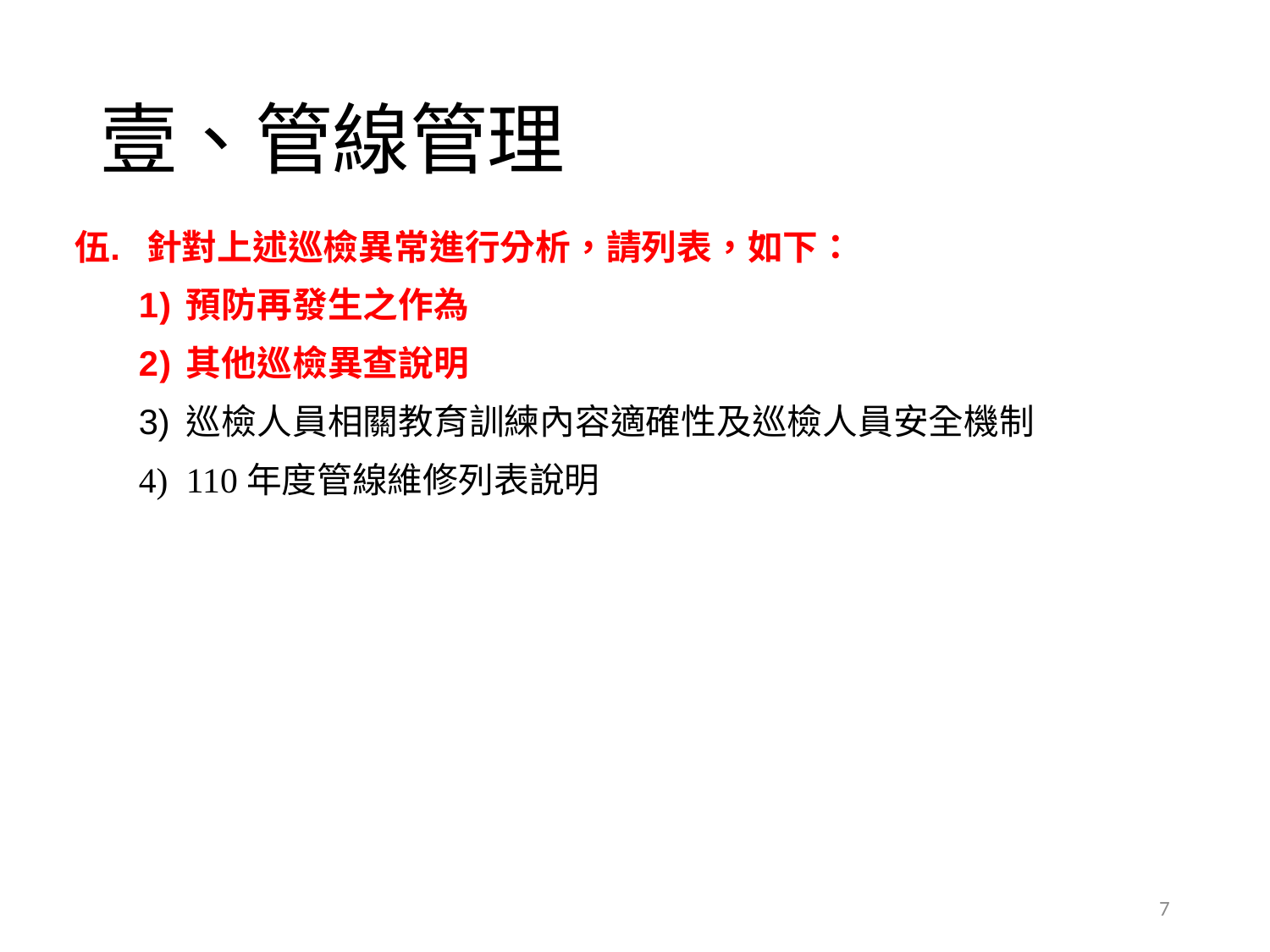

# 壹、管線管理
針對上述巡檢異常進行分析，請列表，如下：
預防再發生之作為
其他巡檢異查說明
巡檢人員相關教育訓練內容適確性及巡檢人員安全機制
110年度管線維修列表說明

7